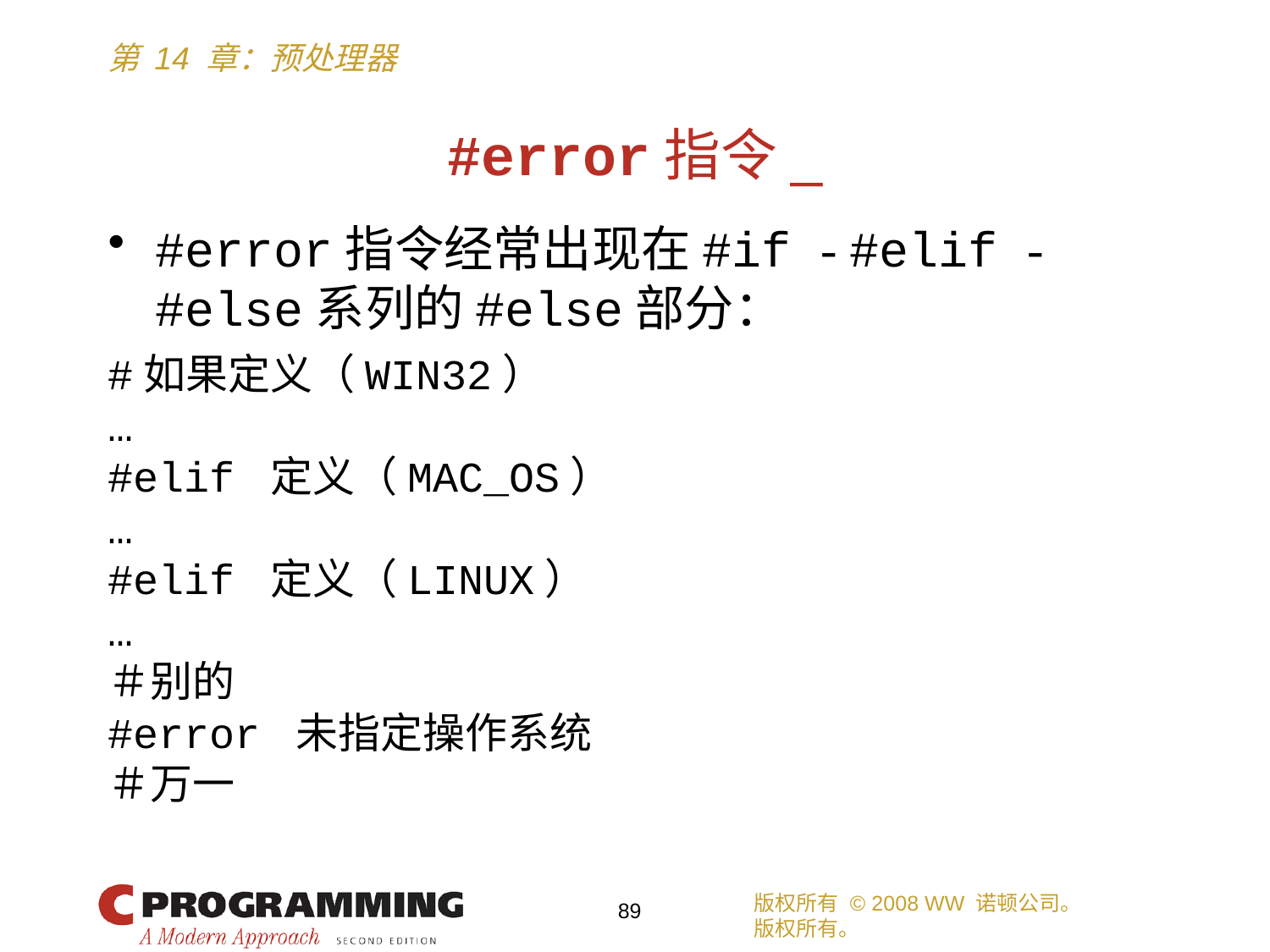

# #error指令_
#error指令经常出现在#if - #elif - #else系列的#else部分：
#如果定义（WIN32）
…
#elif 定义（MAC_OS）
…
#elif 定义（LINUX）
…
＃别的
#error 未指定操作系统
＃万一
版权所有 © 2008 WW 诺顿公司。
版权所有。
89